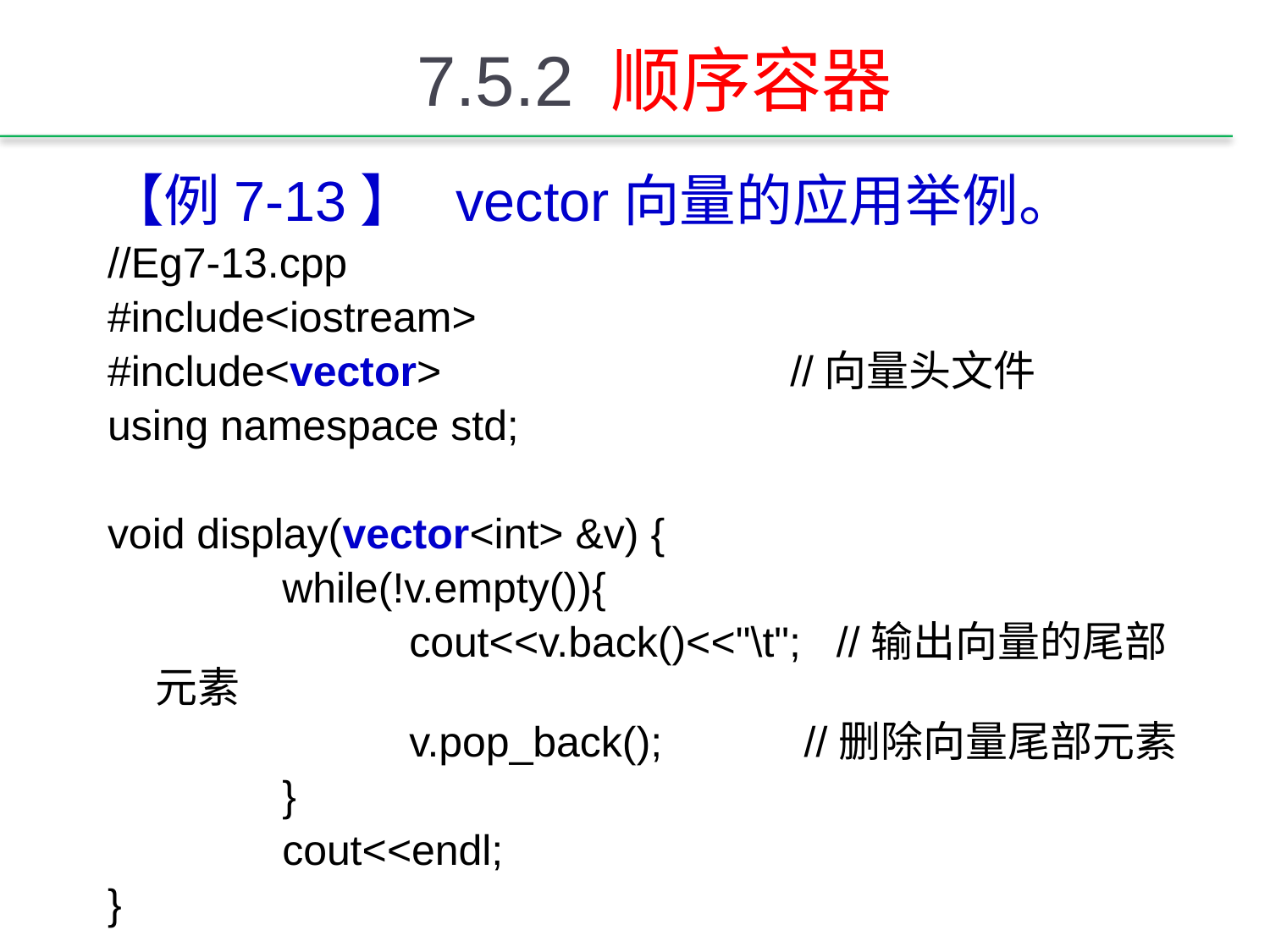

# 7.5.2 顺序容器
【例7-13】  vector向量的应用举例。
//Eg7-13.cpp
#include<iostream>
#include<vector>                  		//向量头文件
using namespace std;

void display(vector<int> &v) {
		while(!v.empty()){
			cout<<v.back()<<"\t";   //输出向量的尾部元素
			v.pop_back();            //删除向量尾部元素
		}
		cout<<endl;
}